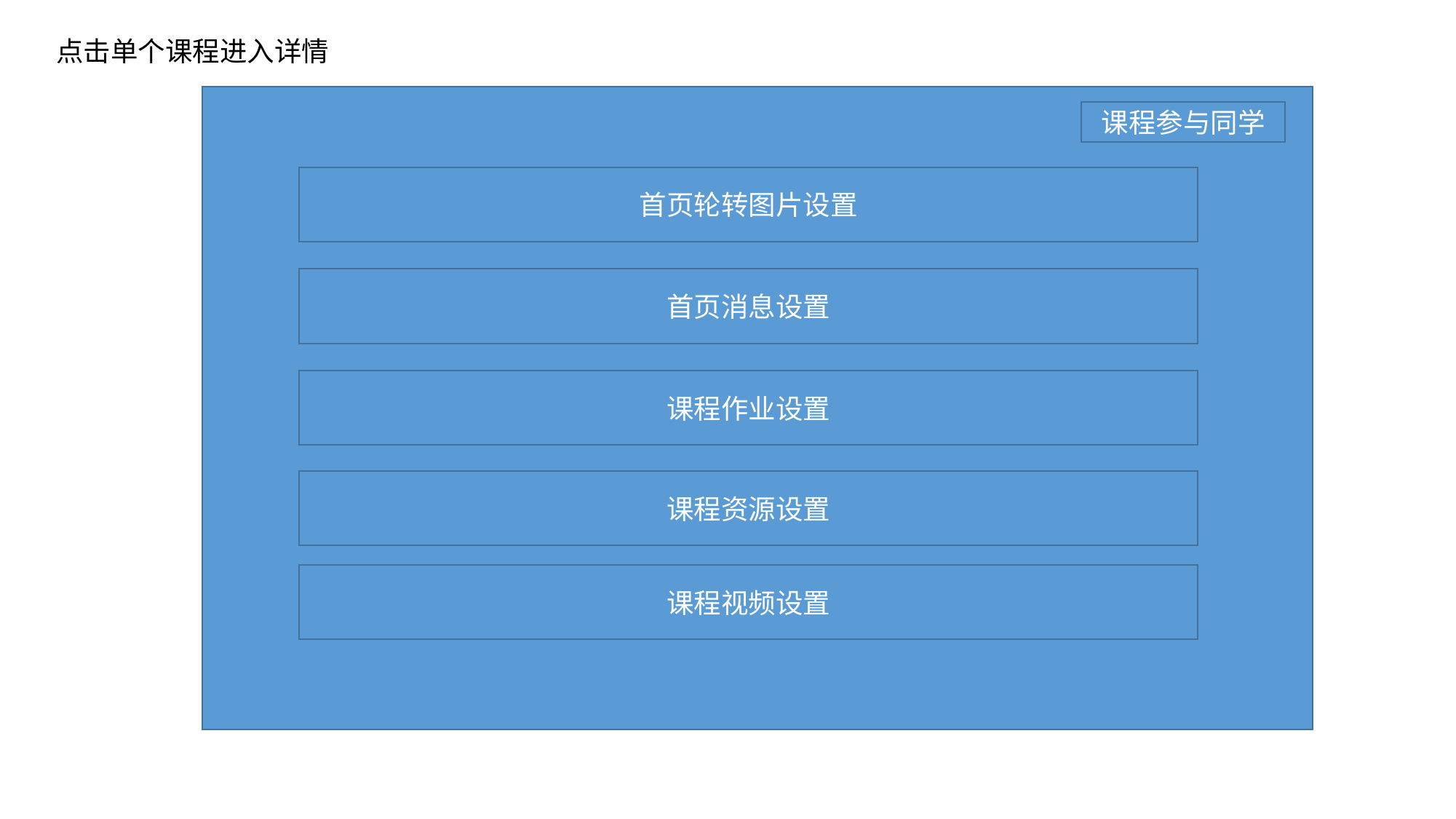

点击单个课程进入详情

课程参与同学
首页轮转图片设置
首页消息设置
课程作业设置
课程资源设置
课程视频设置